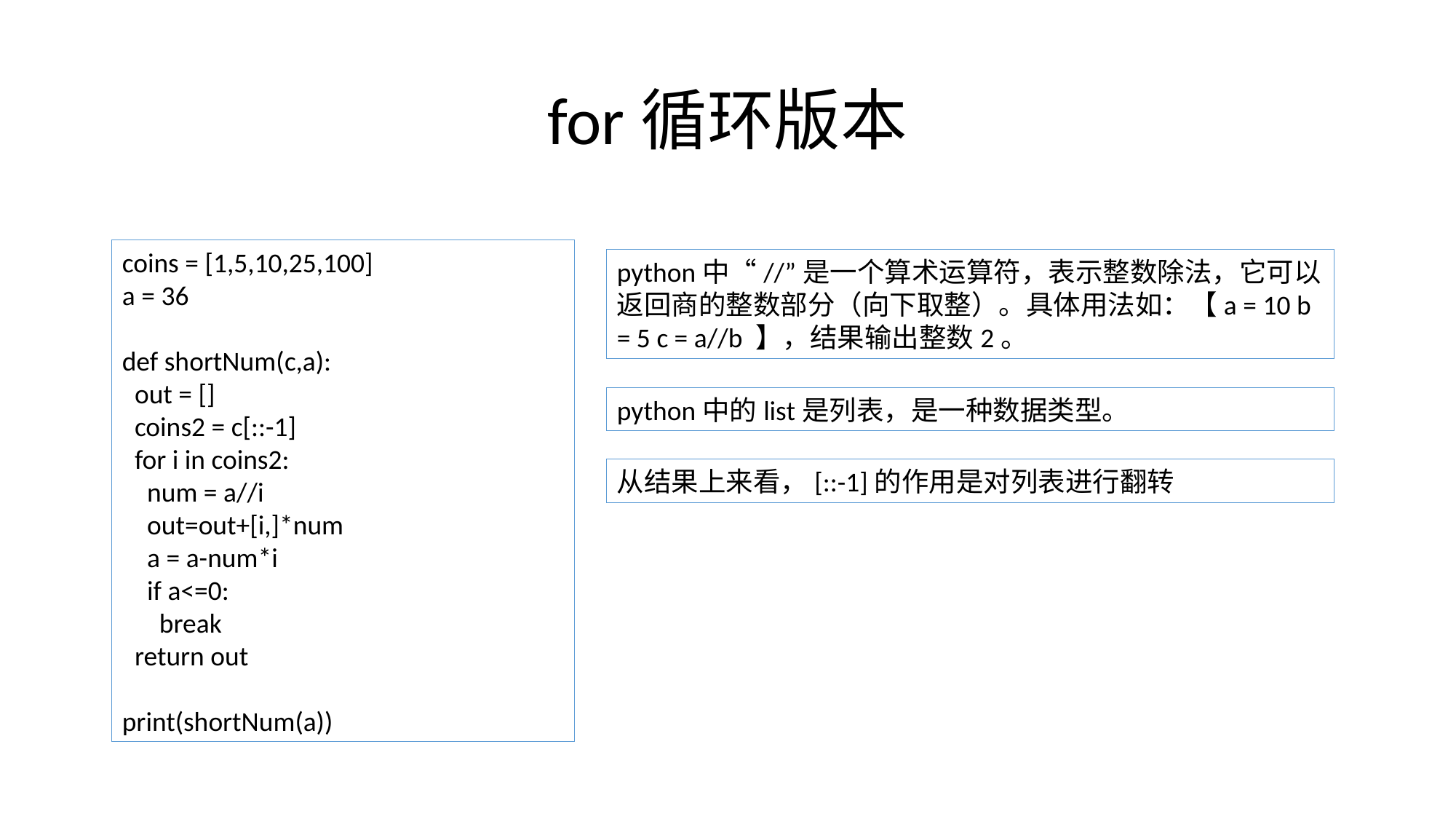

# for循环版本
coins = [1,5,10,25,100]
a = 36

def shortNum(c,a):
  out = []
  coins2 = c[::-1]
  for i in coins2:
    num = a//i
    out=out+[i,]*num
    a = a-num*i
    if a<=0:
      break
  return out

print(shortNum(a))
python中“//”是一个算术运算符，表示整数除法，它可以返回商的整数部分（向下取整）。具体用法如：【a = 10 b = 5 c = a//b 】，结果输出整数2。
python中的list是列表，是一种数据类型。
从结果上来看，[::-1]的作用是对列表进行翻转